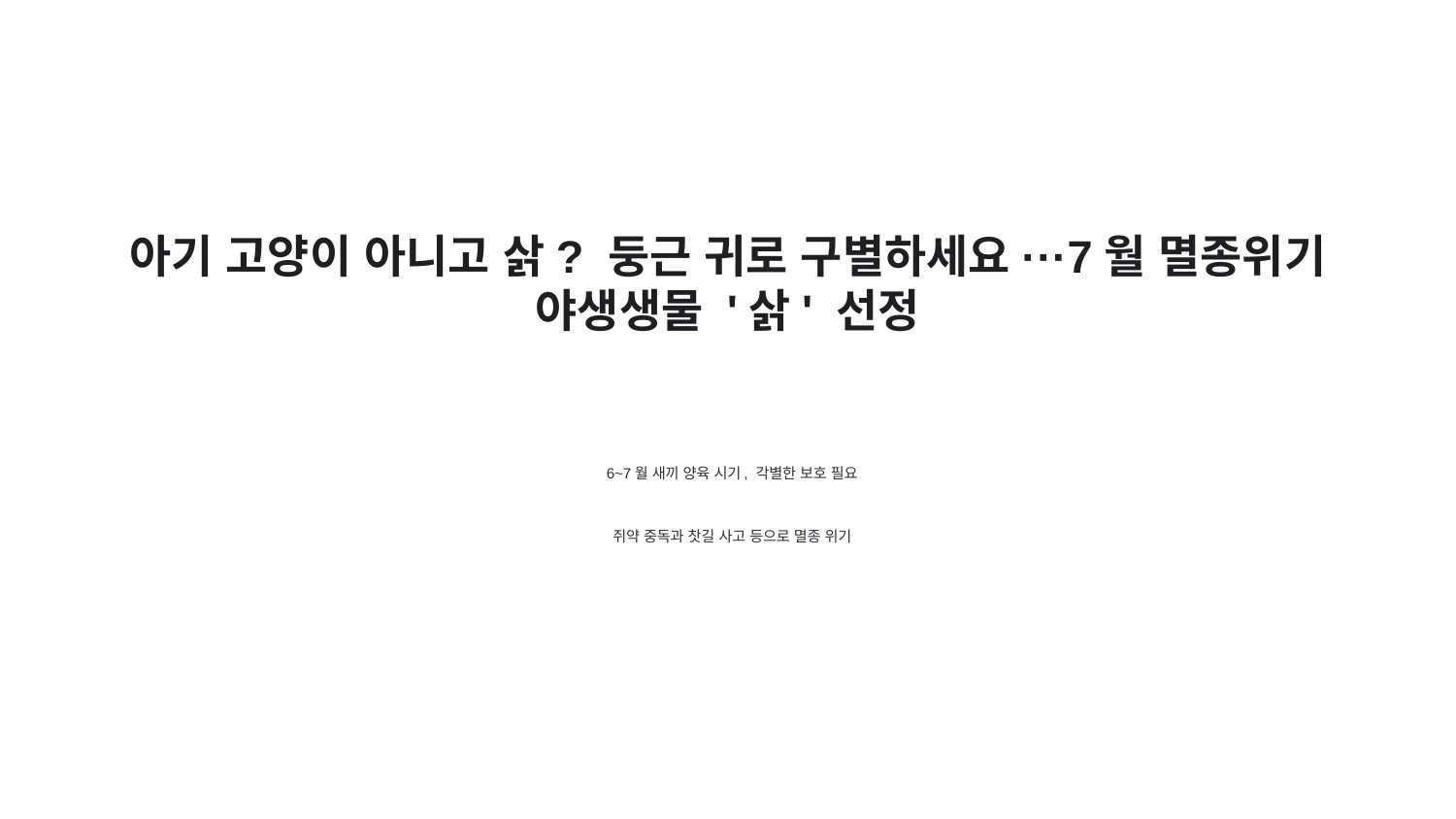

# 아기 고양이 아니고 삵? 둥근 귀로 구별하세요···7월 멸종위기 야생생물 '삵' 선정
6~7월 새끼 양육 시기, 각별한 보호 필요
쥐약 중독과 찻길 사고 등으로 멸종 위기